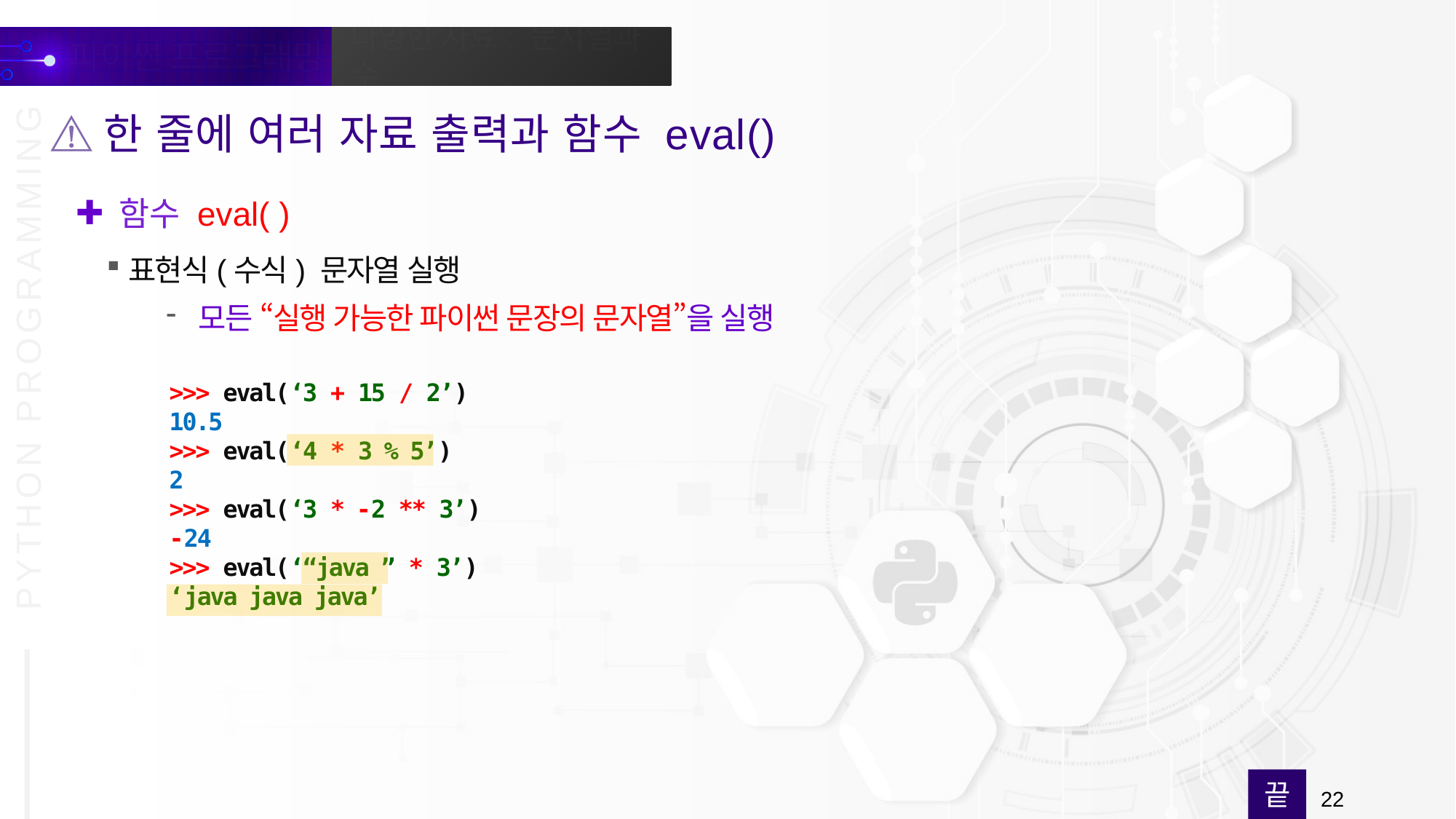

한 줄에 여러 자료 출력과 함수 eval()
함수 eval( )
표현식(수식) 문자열 실행
모든 “실행 가능한 파이썬 문장의 문자열”을 실행
>>> eval(‘3 + 15 / 2’)
10.5
>>> eval(‘4 * 3 % 5’)
2
>>> eval(‘3 * -2 ** 3’)
-24
>>> eval(‘“java ” * 3’)
‘java java java’

끝
22